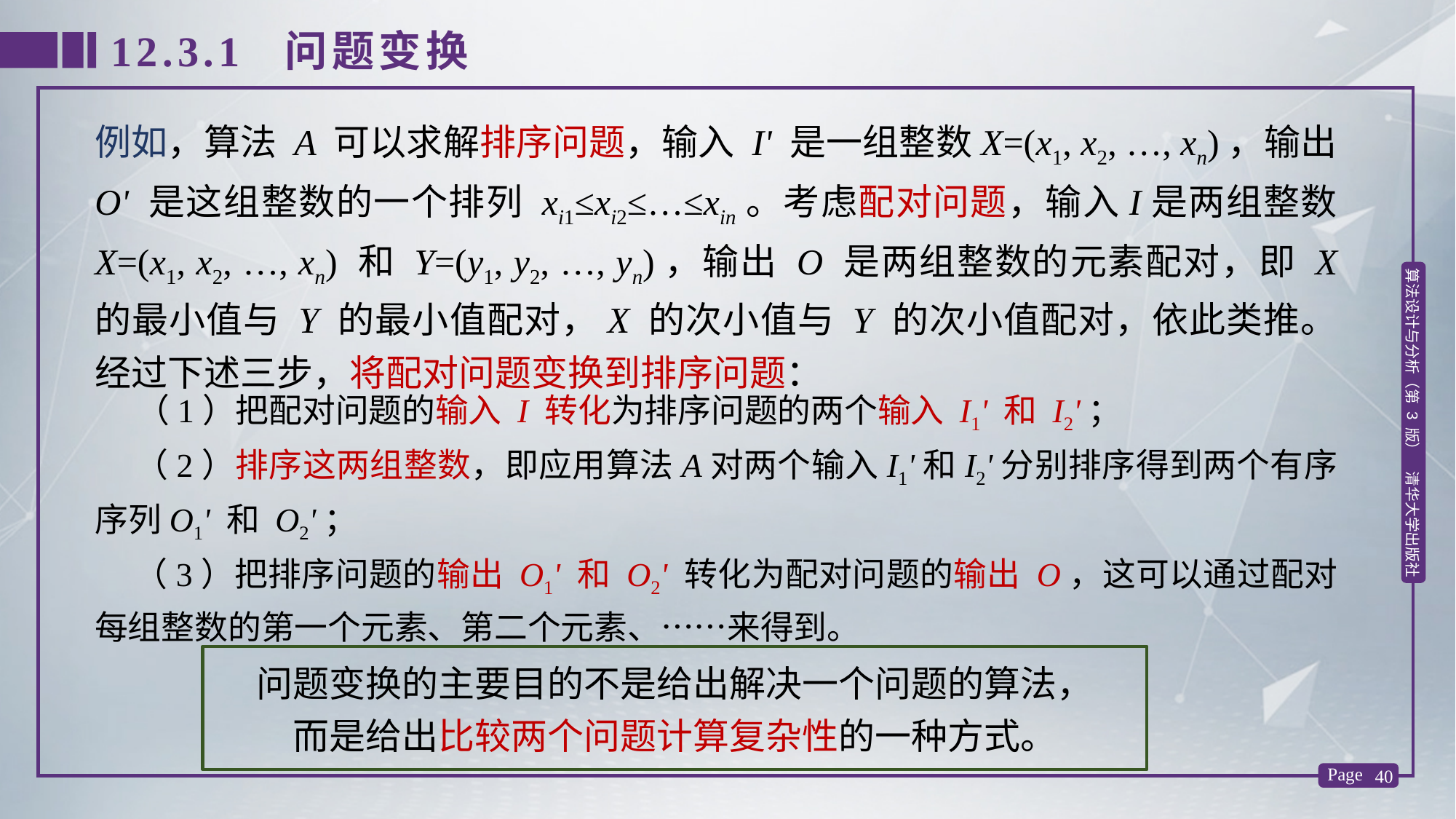

12.3.1  问题变换
例如，算法 A 可以求解排序问题，输入 I' 是一组整数X=(x1, x2, …, xn)，输出 O' 是这组整数的一个排列 xi1≤xi2≤…≤xin。考虑配对问题，输入I是两组整数 X=(x1, x2, …, xn) 和 Y=(y1, y2, …, yn)，输出 O 是两组整数的元素配对，即 X 的最小值与 Y 的最小值配对，X 的次小值与 Y 的次小值配对，依此类推。经过下述三步，将配对问题变换到排序问题：
    （1）把配对问题的输入 I 转化为排序问题的两个输入 I1' 和 I2'；
    （2）排序这两组整数，即应用算法A对两个输入I1'和I2'分别排序得到两个有序序列O1' 和 O2'；
    （3）把排序问题的输出 O1' 和 O2' 转化为配对问题的输出 O，这可以通过配对每组整数的第一个元素、第二个元素、……来得到。
问题变换的主要目的不是给出解决一个问题的算法，
而是给出比较两个问题计算复杂性的一种方式。